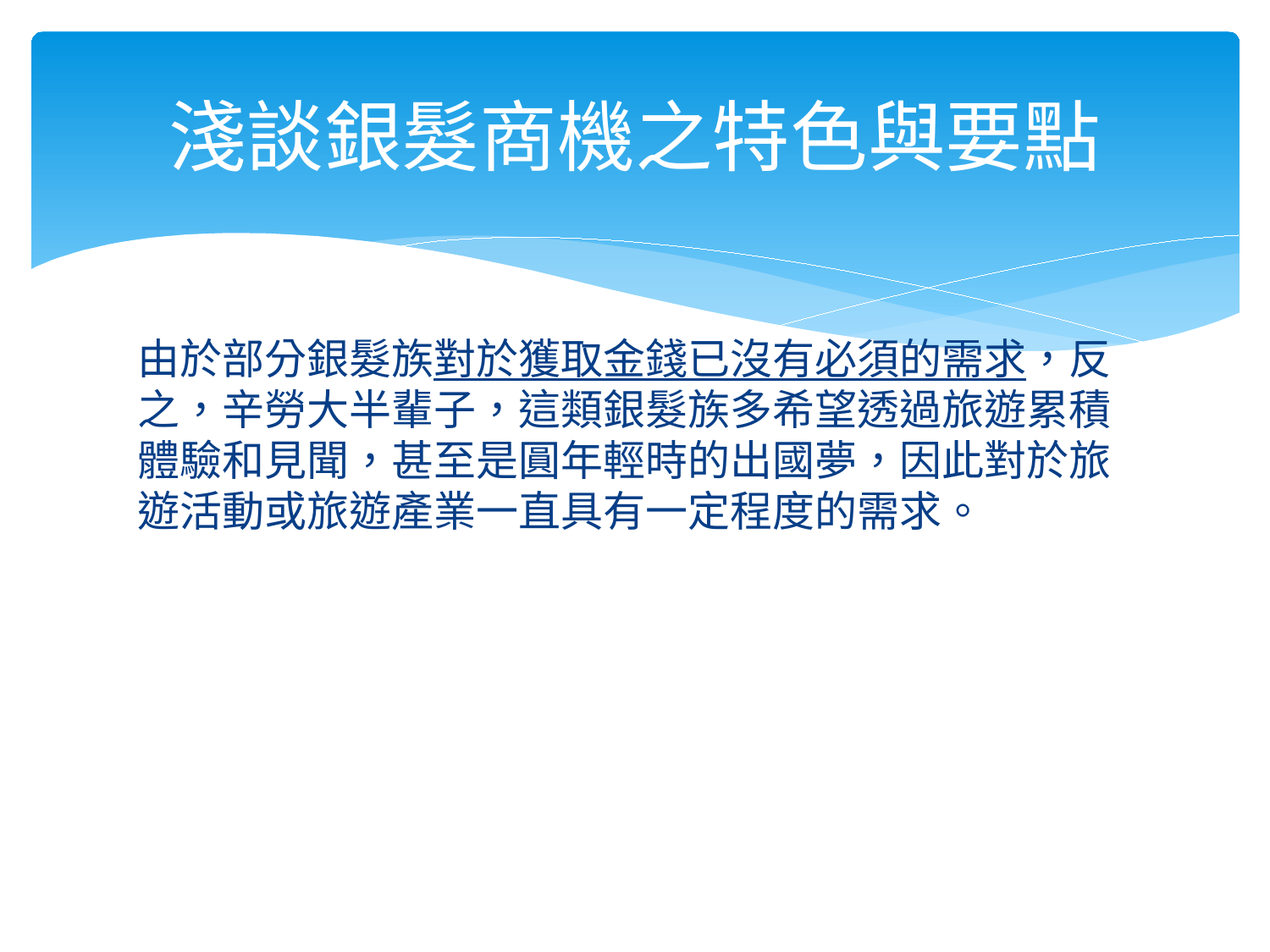

# 淺談銀髮商機之特色與要點
由於部分銀髮族對於獲取金錢已沒有必須的需求，反之，辛勞大半輩子，這類銀髮族多希望透過旅遊累積體驗和見聞，甚至是圓年輕時的出國夢，因此對於旅遊活動或旅遊產業一直具有一定程度的需求。